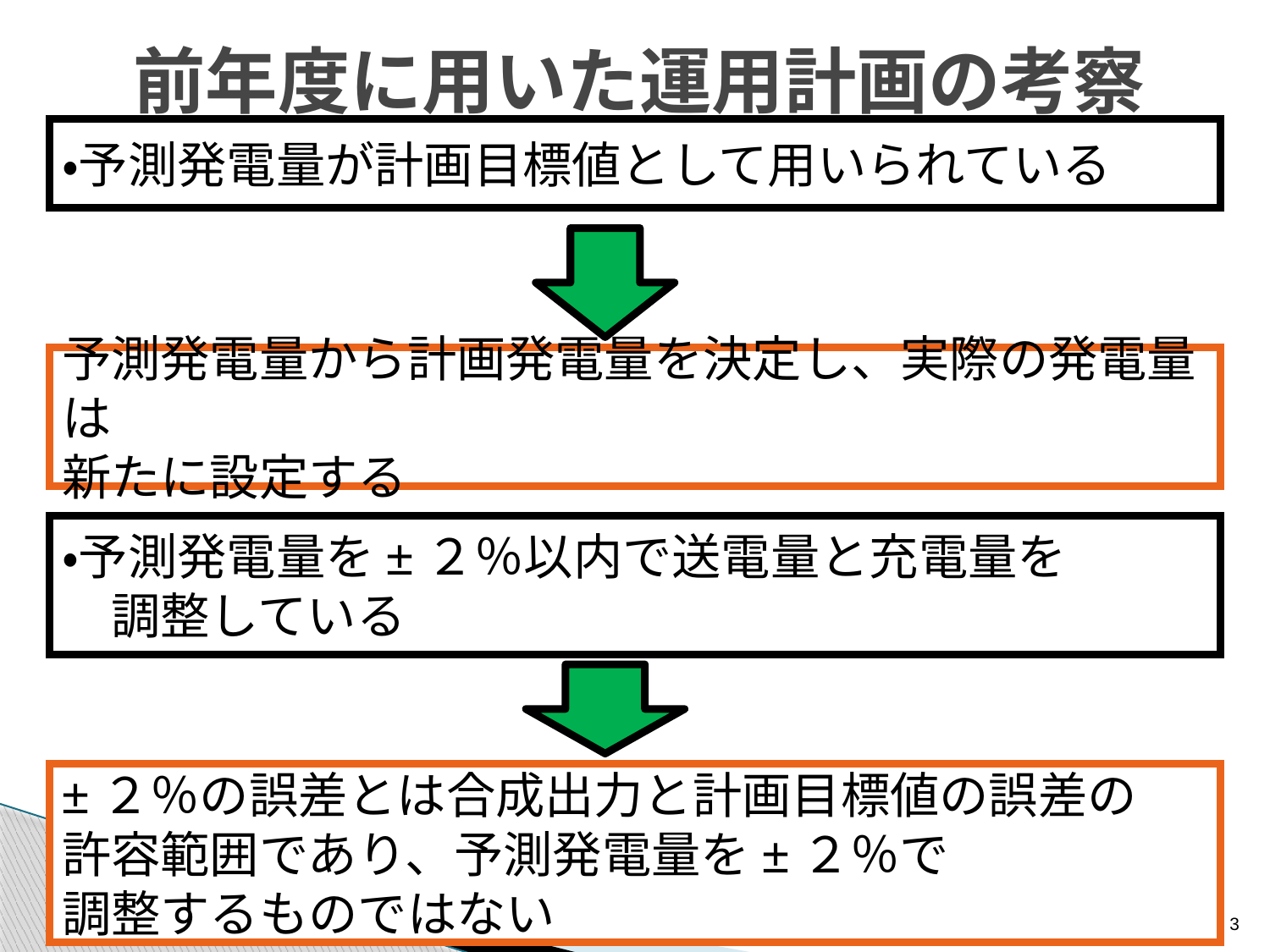

# 前年度に用いた運用計画の考察
・予測発電量が計画目標値として用いられている

予測発電量から計画発電量を決定し、実際の発電量は
新たに設定する
・予測発電量を±２％以内で送電量と充電量を
　調整している

±２％の誤差とは合成出力と計画目標値の誤差の
許容範囲であり、予測発電量を±２％で
調整するものではない
3